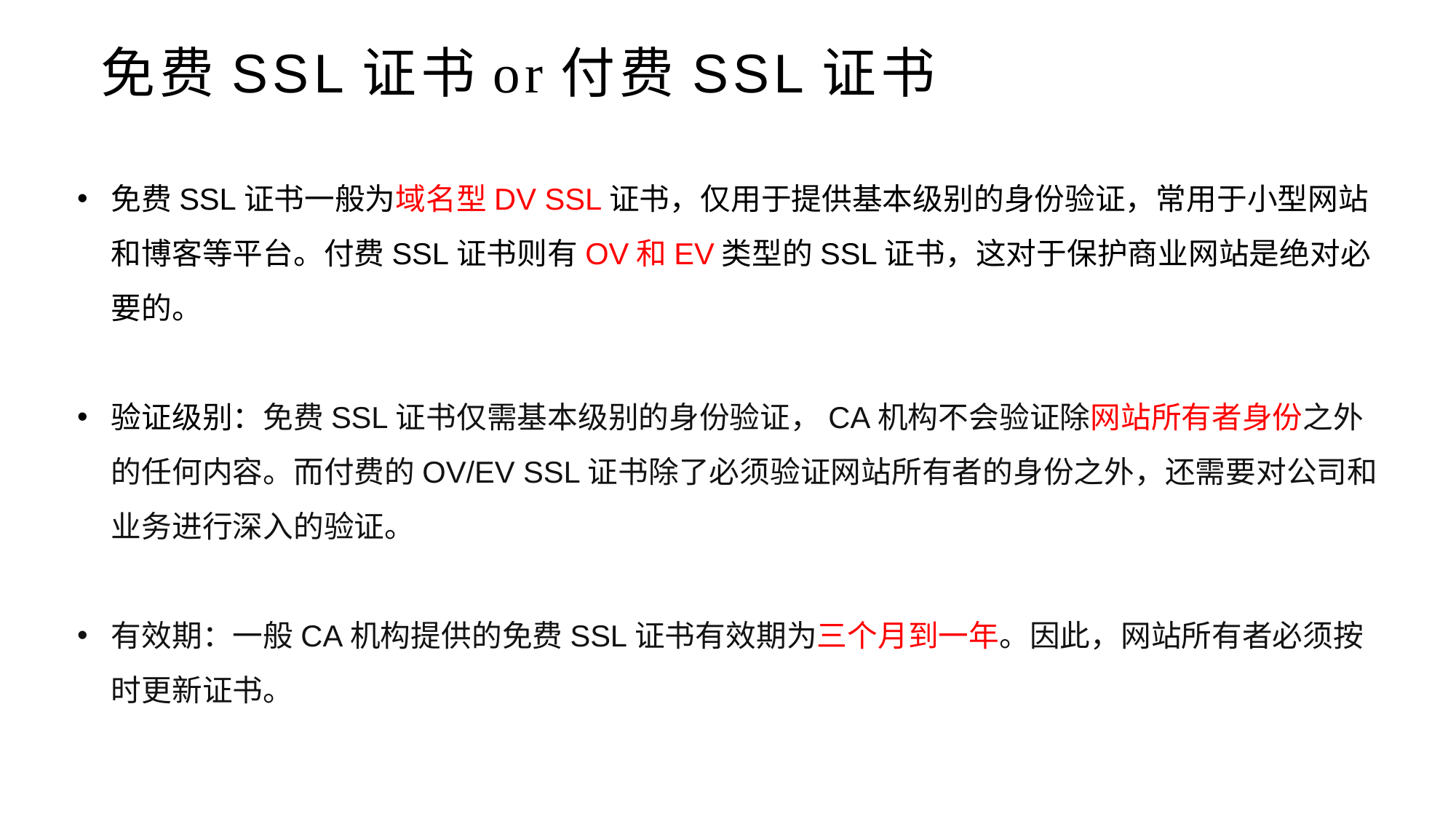

免费SSL证书or付费SSL证书
免费SSL证书一般为域名型DV SSL证书，仅用于提供基本级别的身份验证，常用于小型网站和博客等平台。付费SSL证书则有OV和EV类型的SSL证书，这对于保护商业网站是绝对必要的。

验证级别：免费SSL证书仅需基本级别的身份验证，CA机构不会验证除网站所有者身份之外的任何内容。而付费的OV/EV SSL证书除了必须验证网站所有者的身份之外，还需要对公司和业务进行深入的验证。

有效期：一般CA机构提供的免费SSL证书有效期为三个月到一年。因此，网站所有者必须按时更新证书。